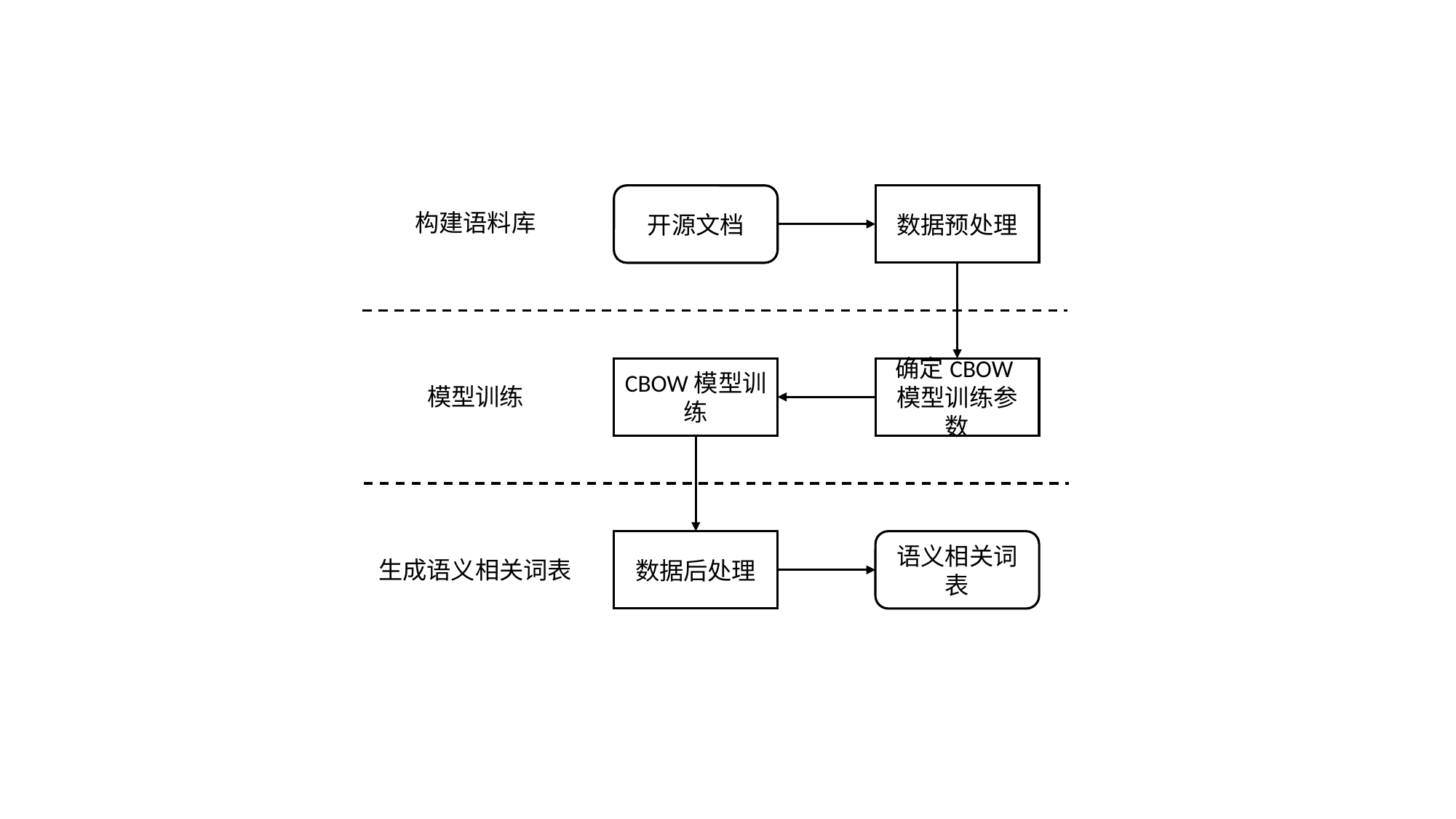

开源文档
数据预处理
构建语料库
CBOW模型训练
确定CBOW模型训练参数
模型训练
数据后处理
语义相关词表
生成语义相关词表